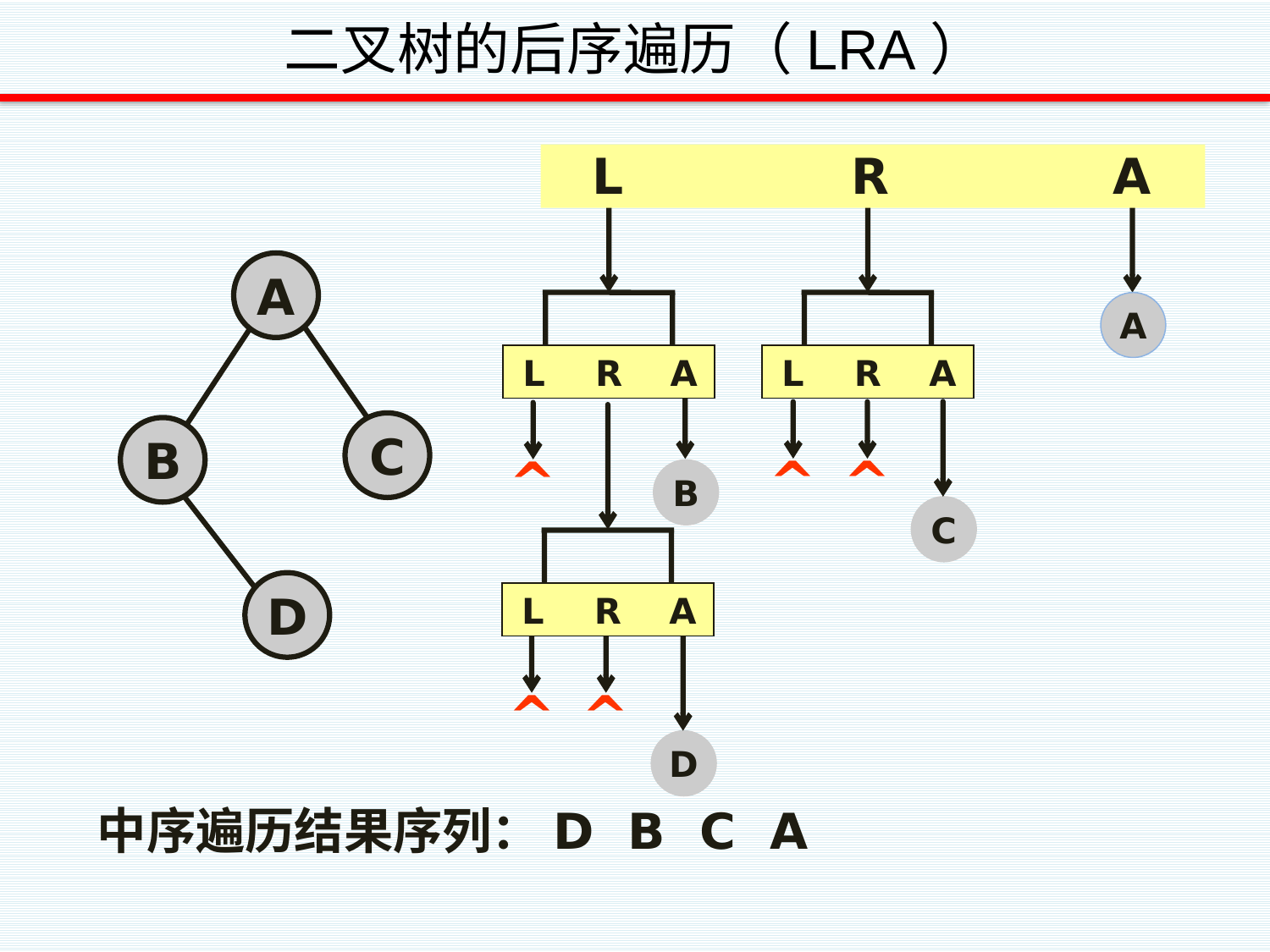

# 二叉树的后序遍历（LRA）

L
R
A

L
R
A

L
R
A

A
A

C
B

D

B

C

^

^

^

L
R
A

D

^

^
中序遍历结果序列：D  B  C  A